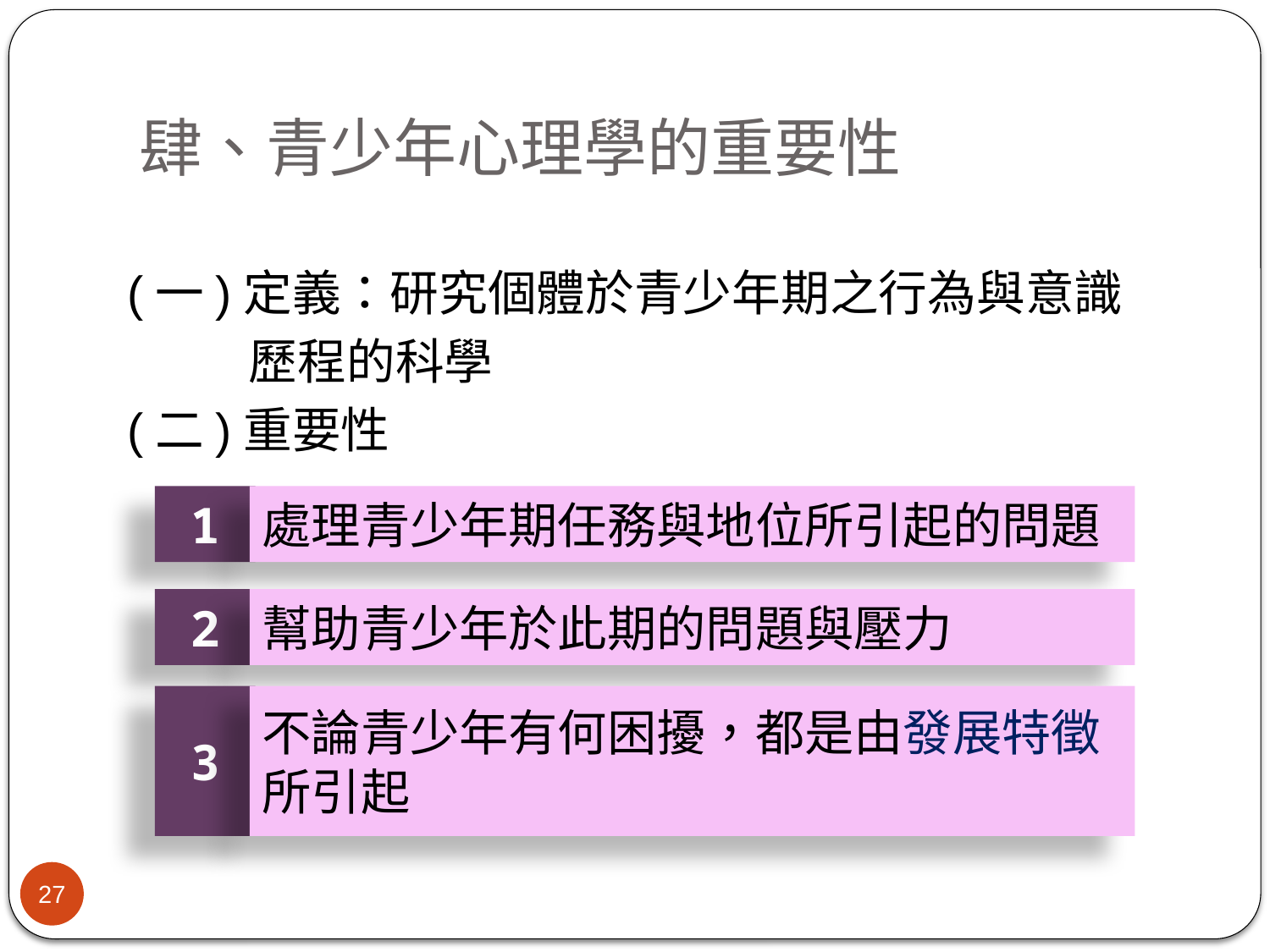

# 肆、青少年心理學的重要性
(一)定義：研究個體於青少年期之行為與意識
          歷程的科學
(二)重要性
1
處理青少年期任務與地位所引起的問題
2
幫助青少年於此期的問題與壓力
3
不論青少年有何困擾，都是由發展特徵
所引起
27